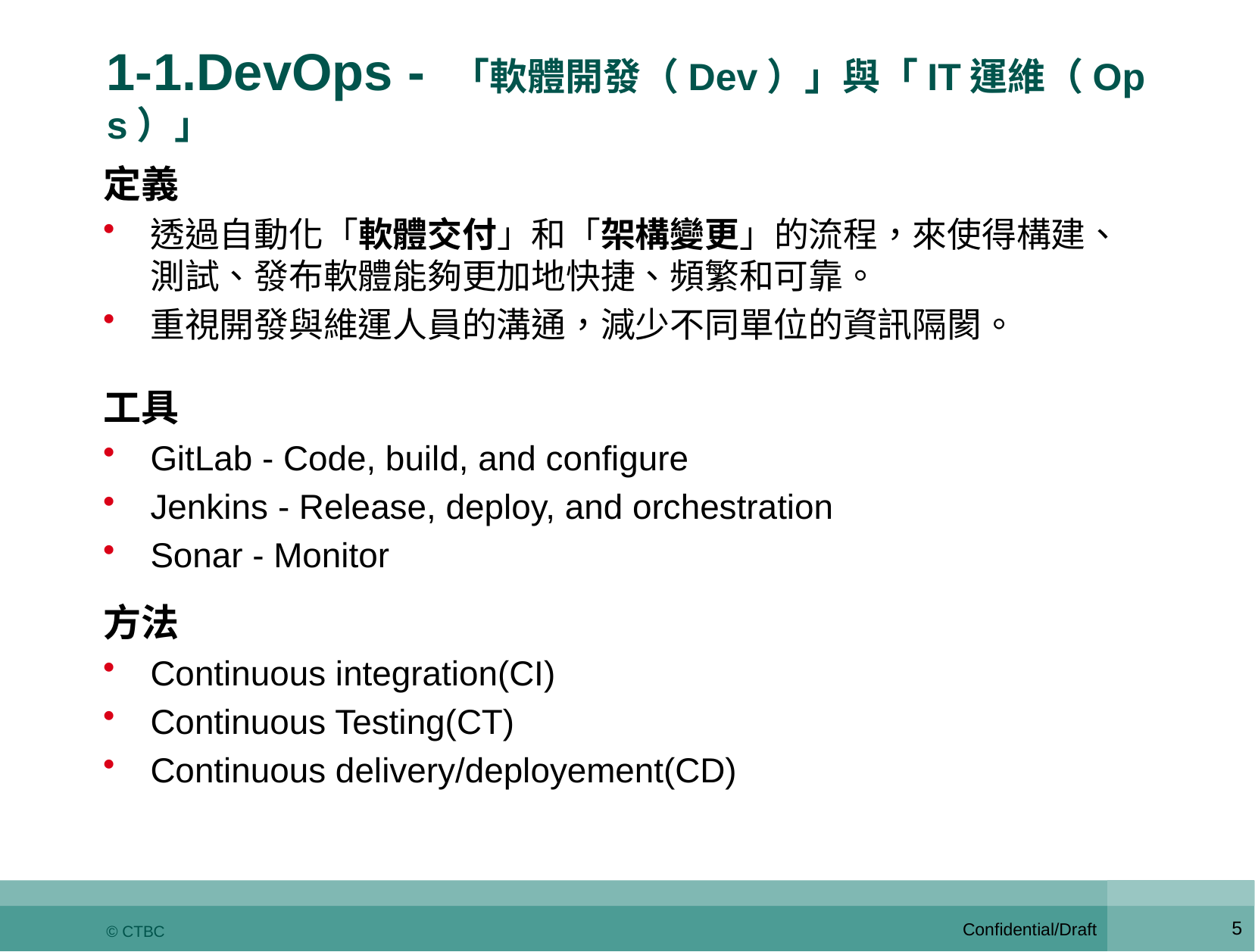

# 1-1.DevOps - 「軟體開發（Dev）」與「IT運維（Ops）」
定義
透過自動化「軟體交付」和「架構變更」的流程，來使得構建、測試、發布軟體能夠更加地快捷、頻繁和可靠。
重視開發與維運人員的溝通，減少不同單位的資訊隔閡。

工具
GitLab - Code, build, and configure
Jenkins - Release, deploy, and orchestration
Sonar - Monitor

方法
Continuous integration(CI)
Continuous Testing(CT)
Continuous delivery/deployement(CD)